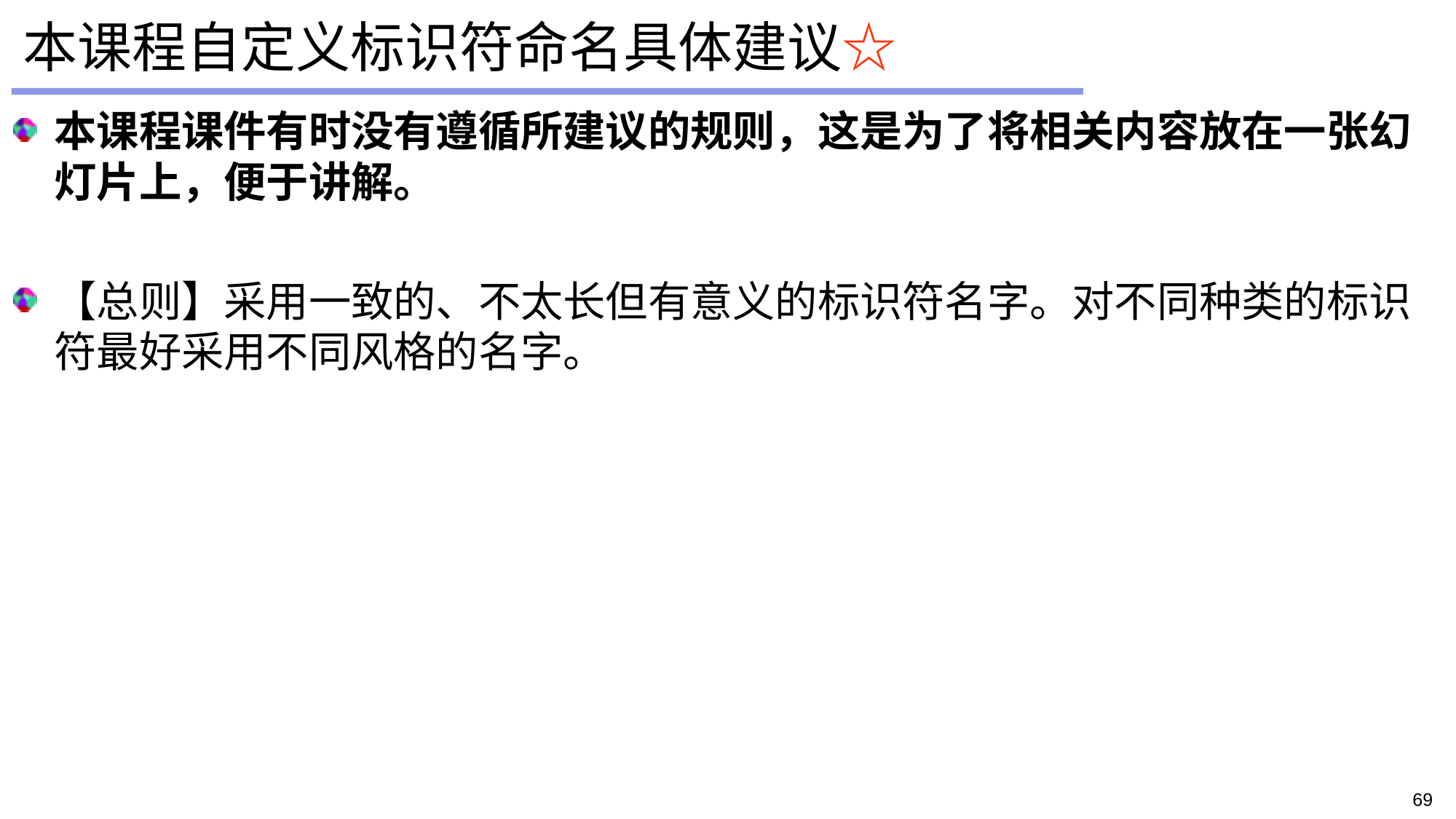

# 本课程自定义标识符命名具体建议☆
本课程课件有时没有遵循所建议的规则，这是为了将相关内容放在一张幻灯片上，便于讲解。

【总则】采用一致的、不太长但有意义的标识符名字。对不同种类的标识符最好采用不同风格的名字。

69